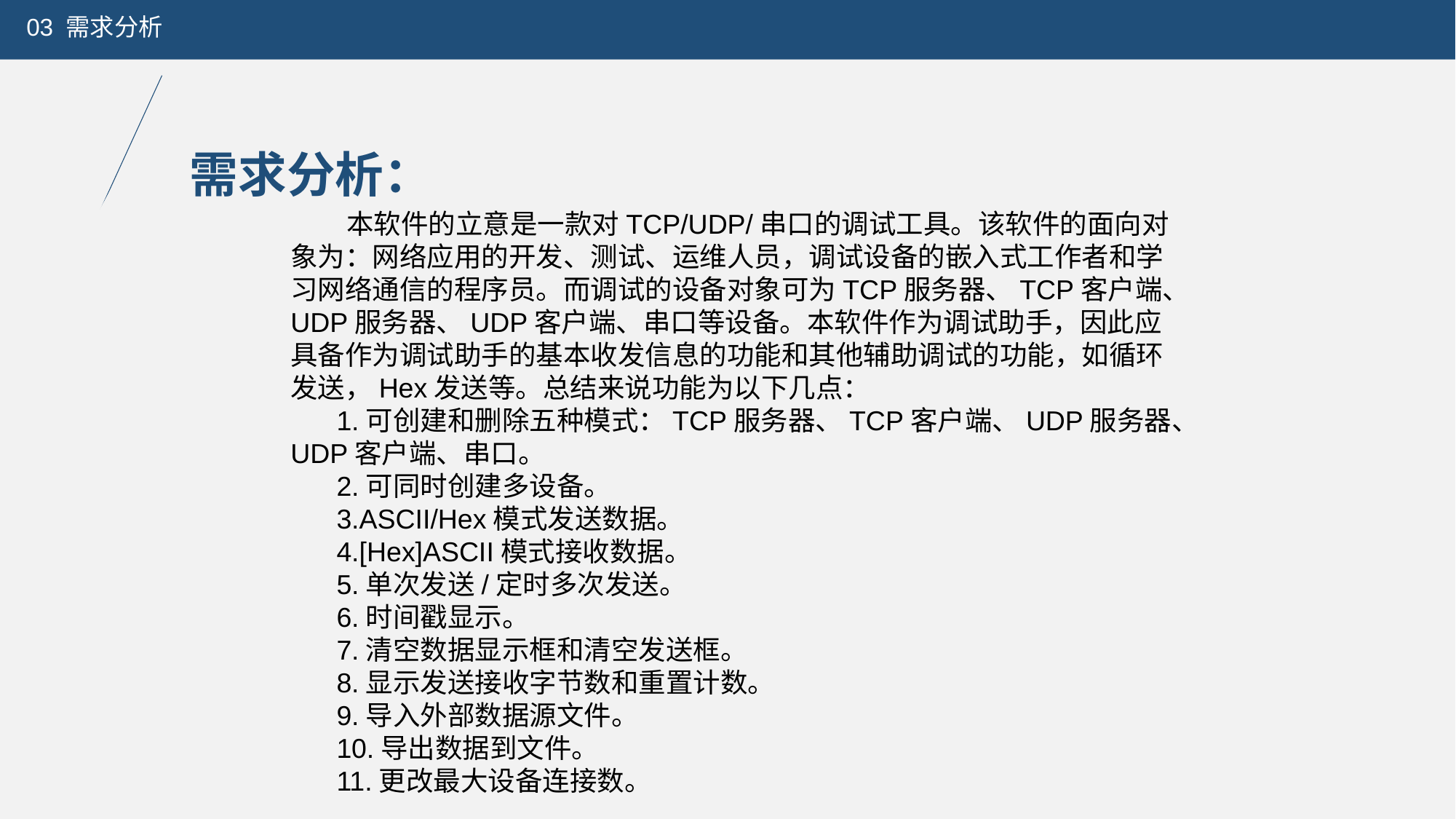

03 需求分析

需求分析：
        本软件的立意是一款对TCP/UDP/串口的调试工具。该软件的面向对象为：网络应用的开发、测试、运维人员，调试设备的嵌入式工作者和学习网络通信的程序员。而调试的设备对象可为TCP服务器、TCP客户端、UDP服务器、UDP客户端、串口等设备。本软件作为调试助手，因此应具备作为调试助手的基本收发信息的功能和其他辅助调试的功能，如循环发送，Hex发送等。总结来说功能为以下几点：
      1.可创建和删除五种模式：TCP服务器、TCP客户端、UDP服务器、UDP客户端、串口。
      2.可同时创建多设备。
      3.ASCII/Hex模式发送数据。
      4.[Hex]ASCII模式接收数据。
      5.单次发送/定时多次发送。
      6.时间戳显示。
      7.清空数据显示框和清空发送框。
      8.显示发送接收字节数和重置计数。
      9.导入外部数据源文件。
      10.导出数据到文件。
      11.更改最大设备连接数。